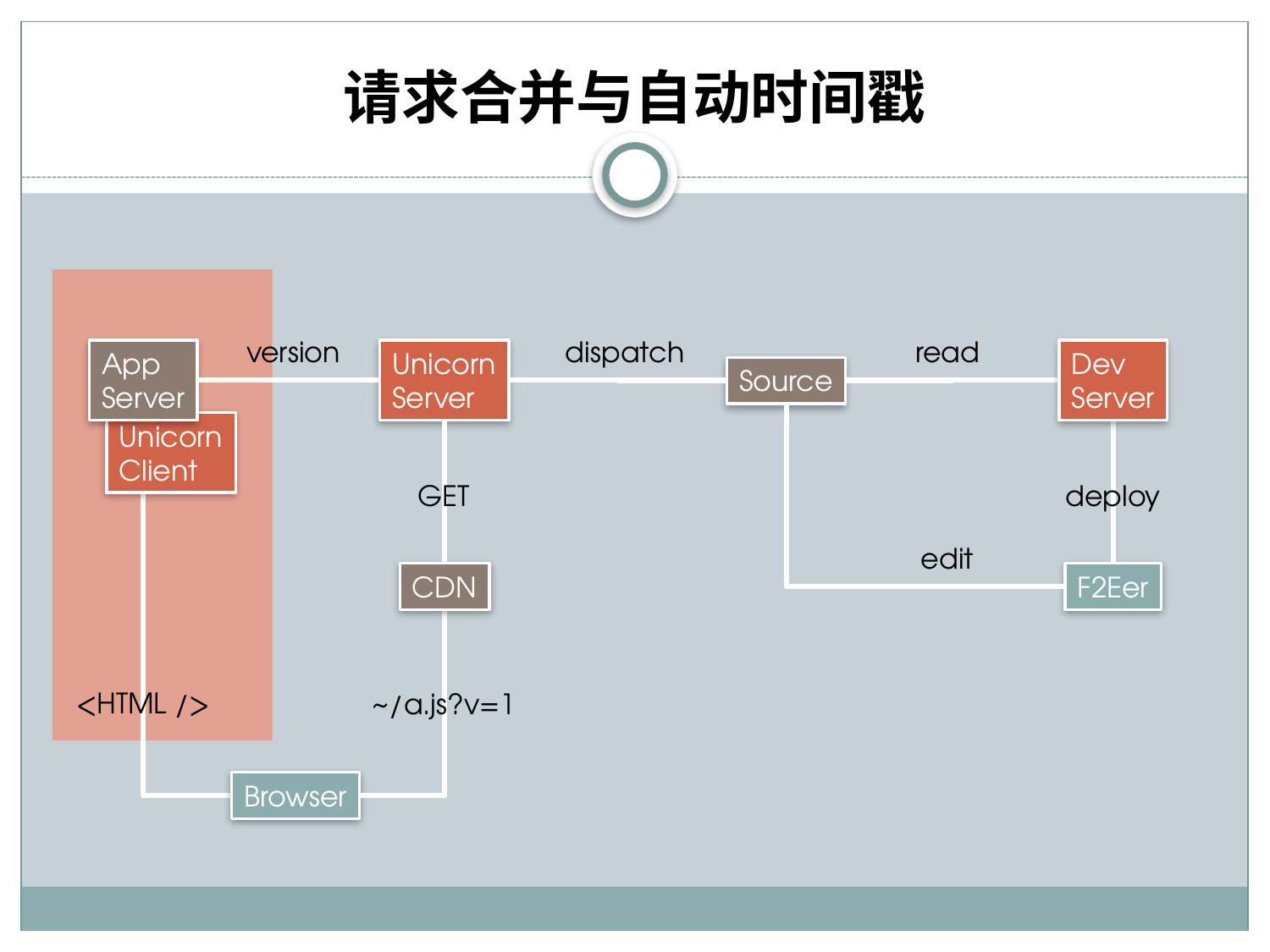

# 请求合并与自动时间戳

version
dispatch
read
Dev
Server
Unicorn
Server
App
Server
Source
Unicorn
Client
GET
deploy
edit
CDN
F2Eer
<HTML />
~/a.js?v=1
Browser